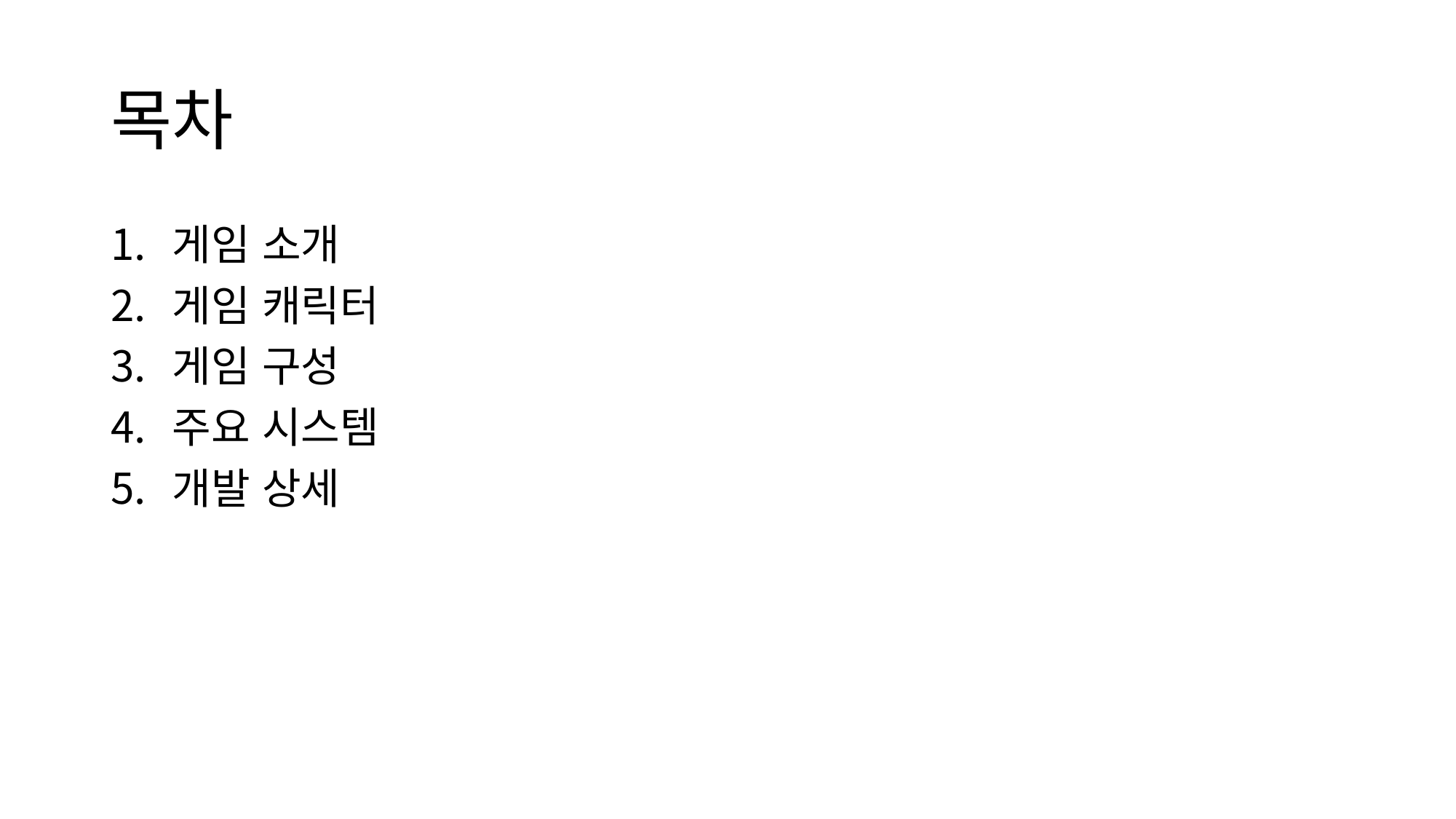

# 목차
게임 소개
게임 캐릭터
게임 구성
주요 시스템
개발 상세